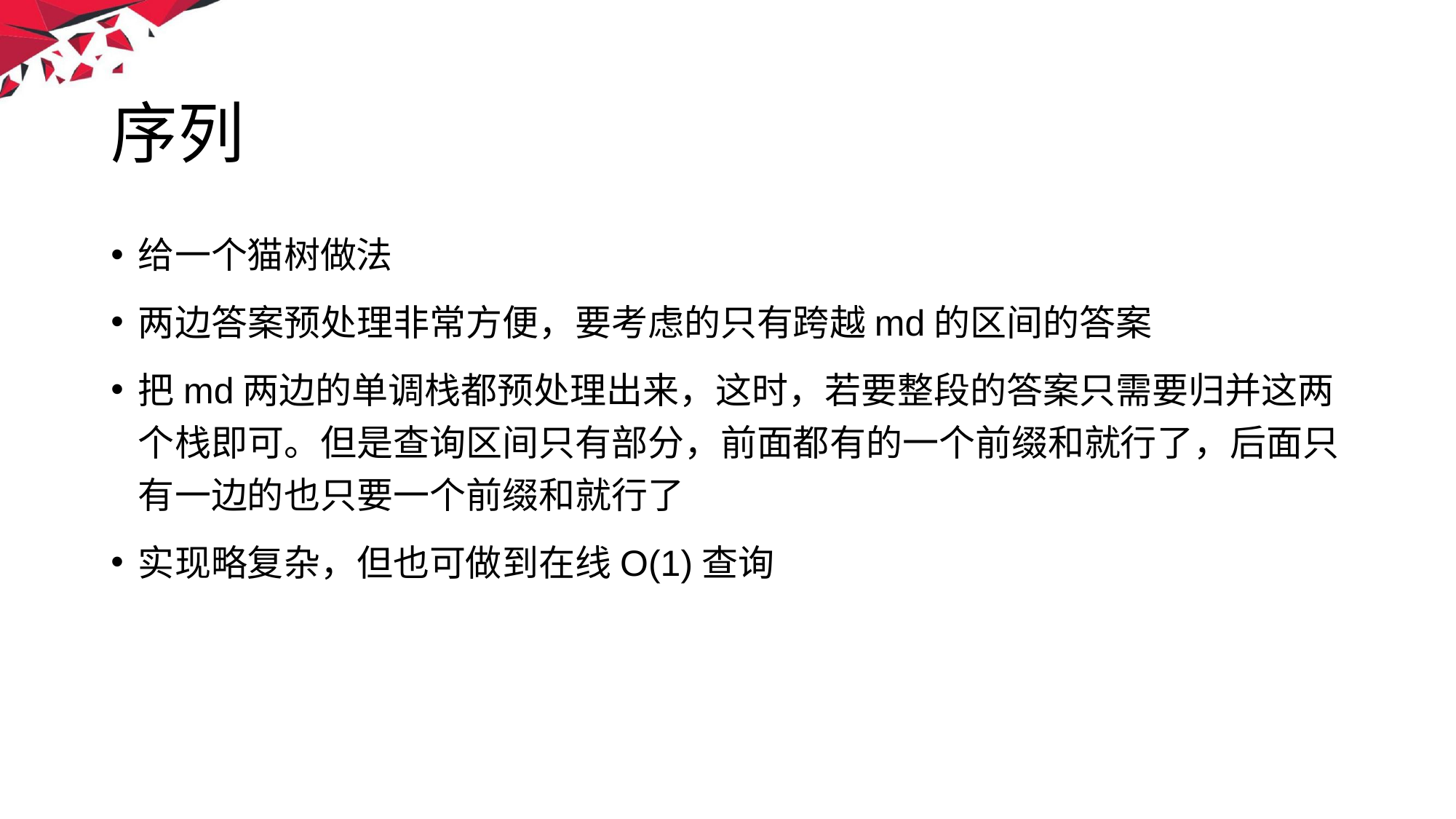

# 序列
给一个猫树做法
两边答案预处理非常方便，要考虑的只有跨越md的区间的答案
把md两边的单调栈都预处理出来，这时，若要整段的答案只需要归并这两个栈即可。但是查询区间只有部分，前面都有的一个前缀和就行了，后面只有一边的也只要一个前缀和就行了
实现略复杂，但也可做到在线O(1)查询